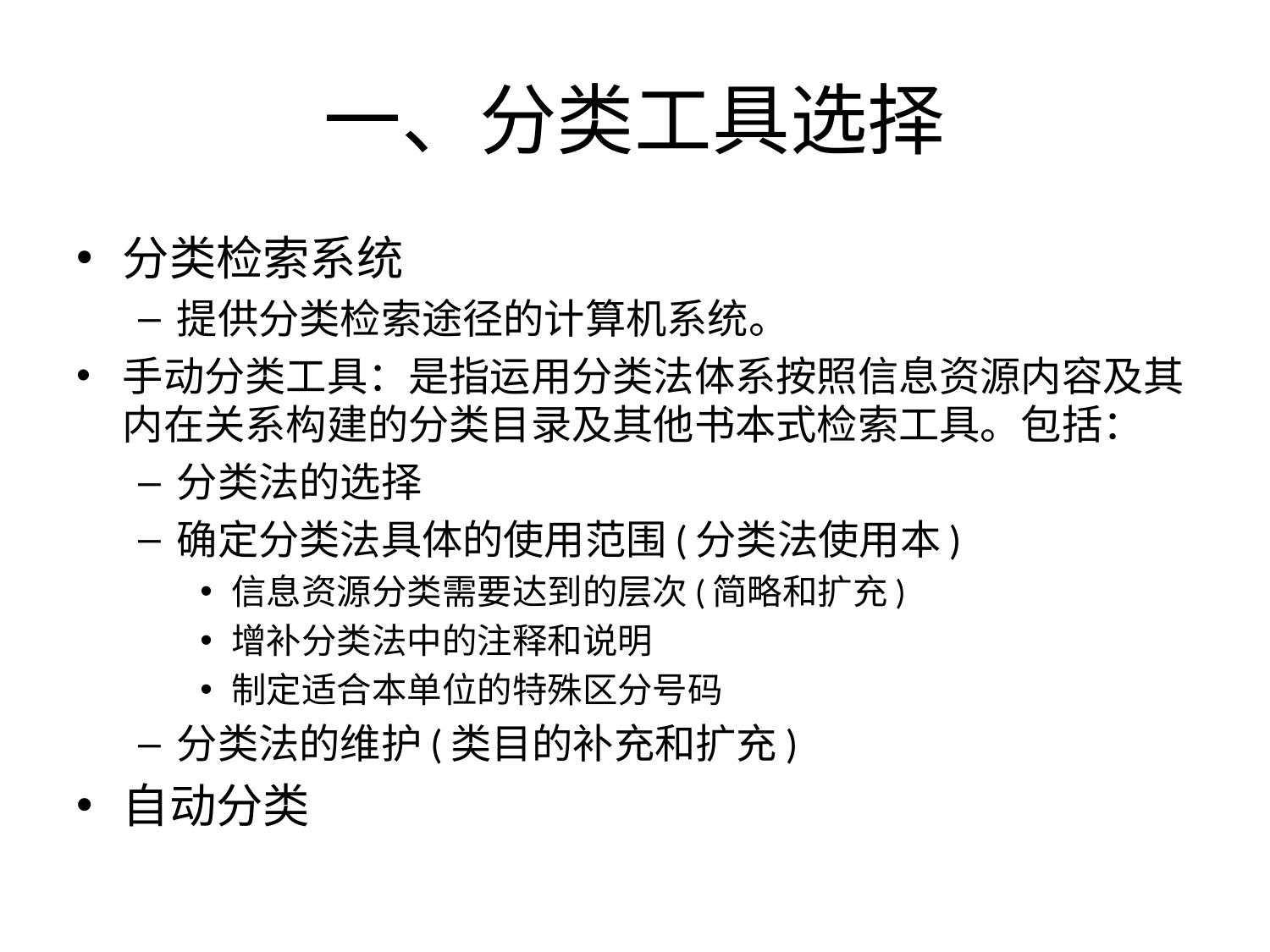

# 一、分类工具选择
分类检索系统
提供分类检索途径的计算机系统。
手动分类工具：是指运用分类法体系按照信息资源内容及其内在关系构建的分类目录及其他书本式检索工具。包括：
分类法的选择
确定分类法具体的使用范围(分类法使用本)
信息资源分类需要达到的层次(简略和扩充)
增补分类法中的注释和说明
制定适合本单位的特殊区分号码
分类法的维护(类目的补充和扩充)
自动分类